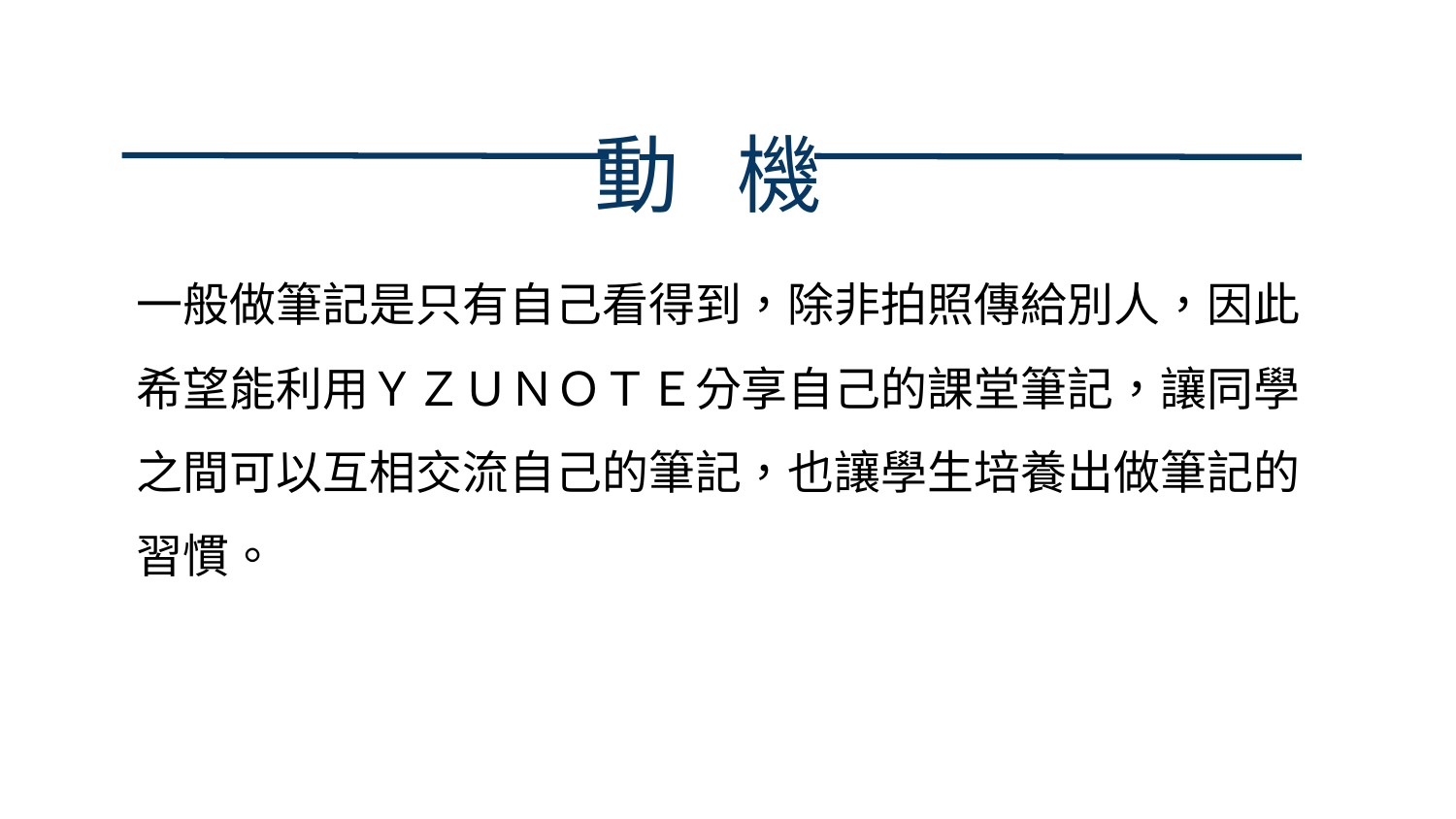

動   機
一般做筆記是只有自己看得到，除非拍照傳給別人，因此希望能利用ＹＺＵＮＯＴＥ分享自己的課堂筆記，讓同學之間可以互相交流自己的筆記，也讓學生培養出做筆記的習慣。